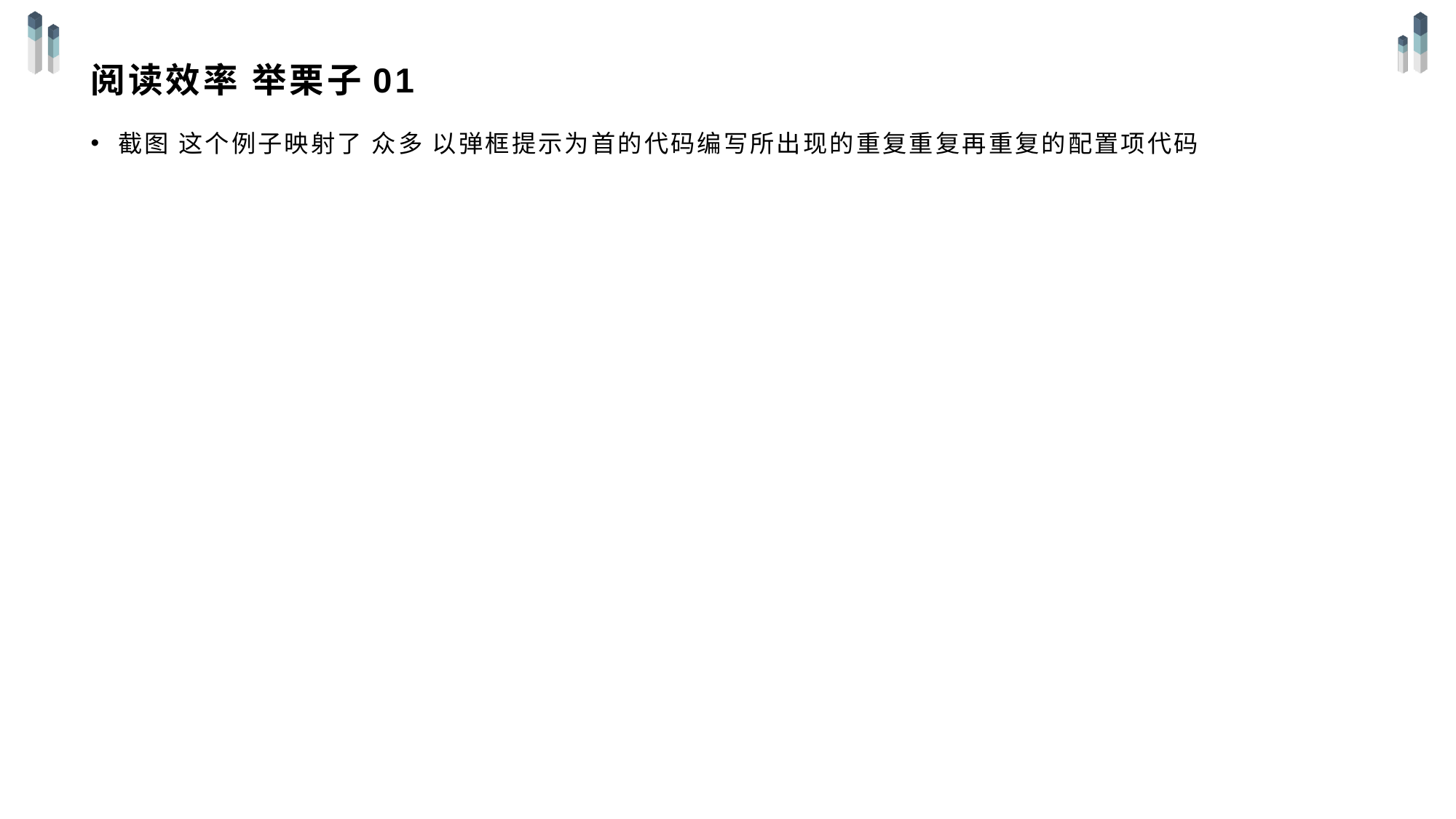

# 阅读效率 举栗子01
截图 这个例子映射了 众多 以弹框提示为首的代码编写所出现的重复重复再重复的配置项代码